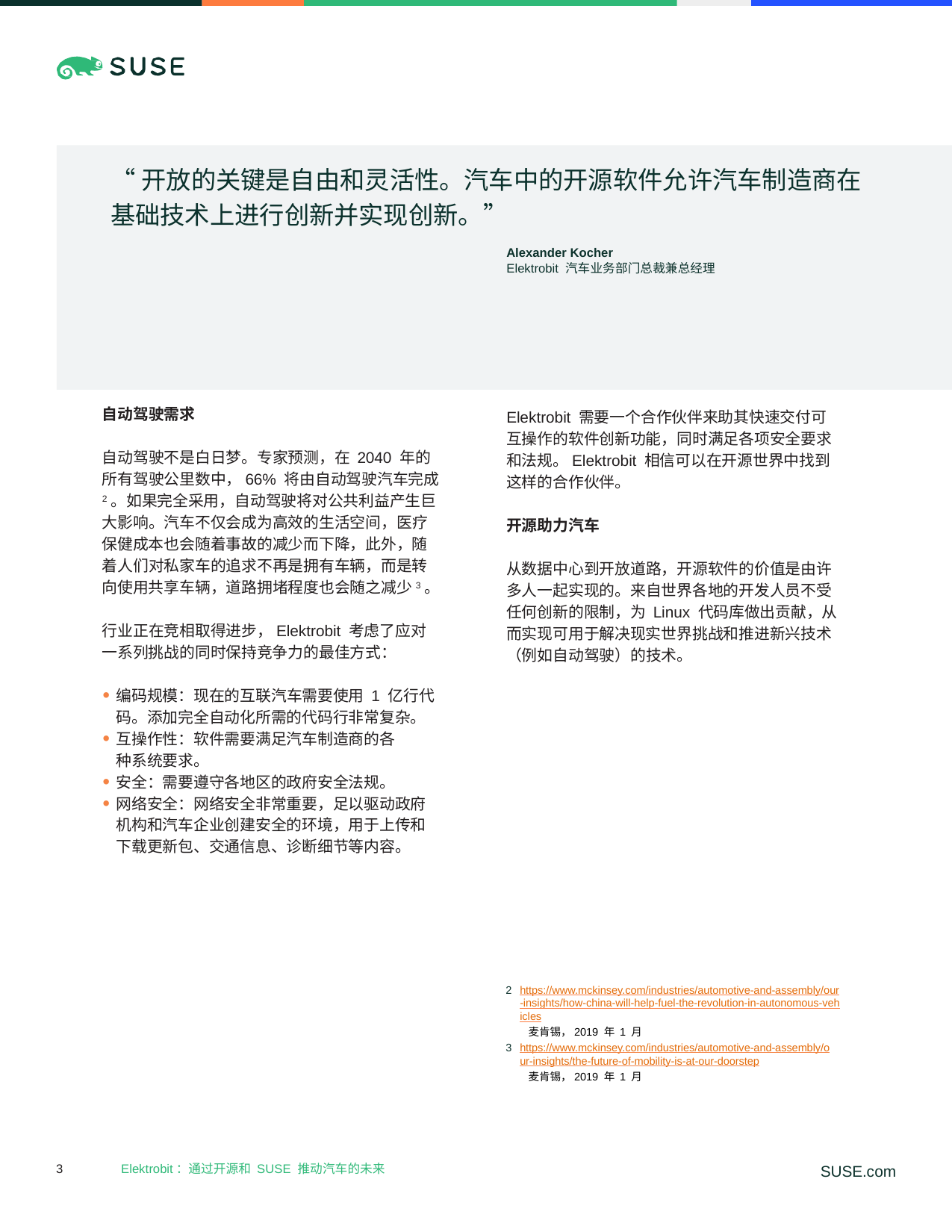

“开放的关键是自由和灵活性。汽车中的开源软件允许汽车制造商在基础技术上进行创新并实现创新。”
Alexander Kocher
Elektrobit 汽车业务部门总裁兼总经理
自动驾驶需求
自动驾驶不是白日梦。专家预测，在 2040 年的所有驾驶公里数中，66% 将由自动驾驶汽车完成2。如果完全采用，自动驾驶将对公共利益产生巨大影响。汽车不仅会成为高效的生活空间，医疗保健成本也会随着事故的减少而下降，此外，随着人们对私家车的追求不再是拥有车辆，而是转向使用共享车辆，道路拥堵程度也会随之减少3。
行业正在竞相取得进步，Elektrobit 考虑了应对一系列挑战的同时保持竞争力的最佳方式：
编码规模：现在的互联汽车需要使用 1 亿行代码。添加完全自动化所需的代码行非常复杂。
互操作性：软件需要满足汽车制造商的各种系统要求。
安全：需要遵守各地区的政府安全法规。
网络安全：网络安全非常重要，足以驱动政府机构和汽车企业创建安全的环境，用于上传和下载更新包、交通信息、诊断细节等内容。

Elektrobit 需要一个合作伙伴来助其快速交付可互操作的软件创新功能，同时满足各项安全要求和法规。Elektrobit 相信可以在开源世界中找到这样的合作伙伴。

开源助力汽车
从数据中心到开放道路，开源软件的价值是由许多人一起实现的。来自世界各地的开发人员不受任何创新的限制，为 Linux 代码库做出贡献，从而实现可用于解决现实世界挑战和推进新兴技术（例如自动驾驶）的技术。
https://www.mckinsey.com/industries/automotive-and-assembly/our-insights/how-china-will-help-fuel-the-revolution-in-autonomous-vehicles  麦肯锡，2019 年 1 月
https://www.mckinsey.com/industries/automotive-and-assembly/our-insights/the-future-of-mobility-is-at-our-doorstep  麦肯锡，2019 年 1 月
Elektrobit：通过开源和 SUSE 推动汽车的未来
SUSE.com
3